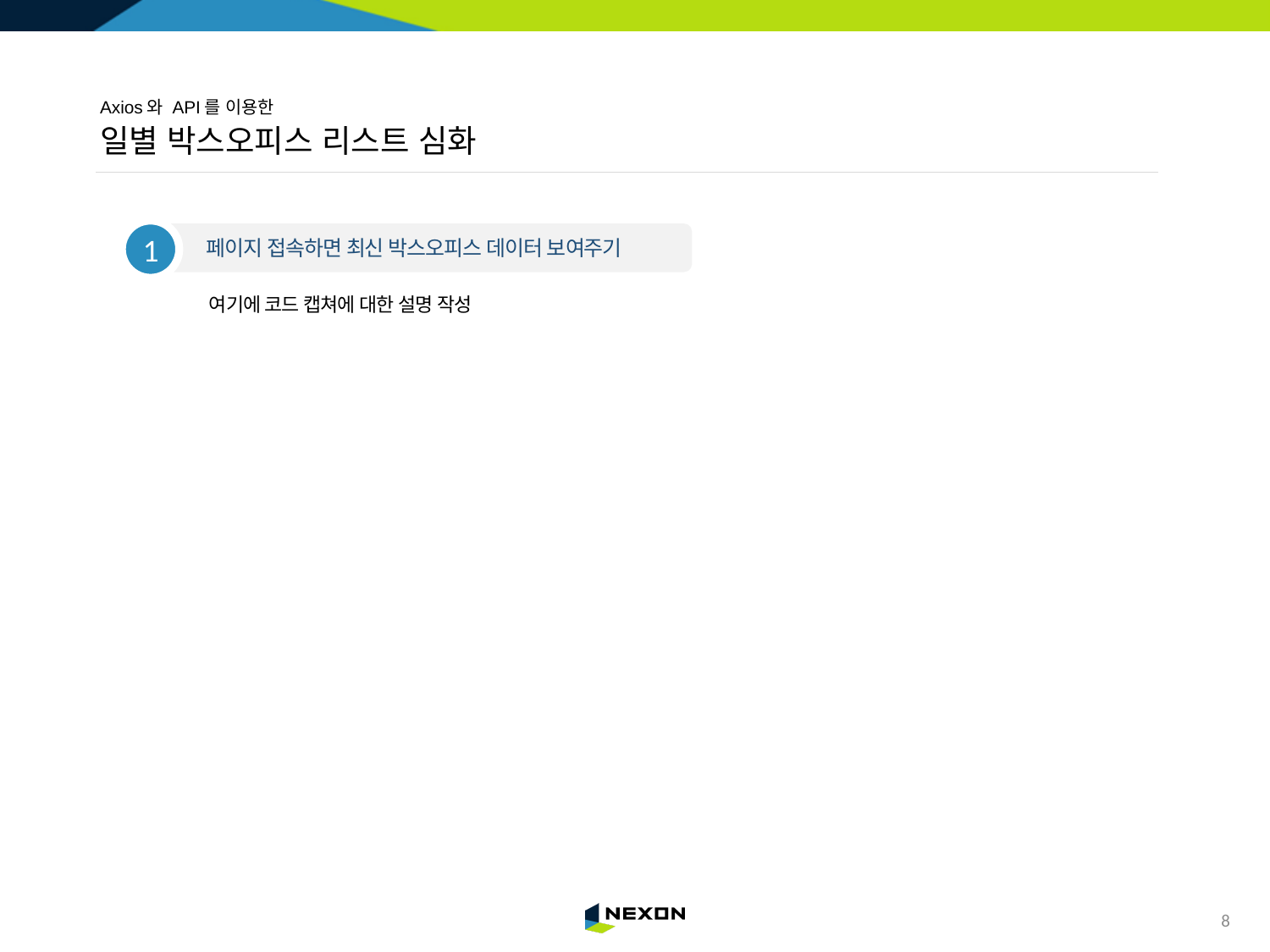

# Axios와 API를 이용한 일별 박스오피스 리스트 심화
1
페이지 접속하면 최신 박스오피스 데이터 보여주기
여기에 코드 캡쳐에 대한 설명 작성
8